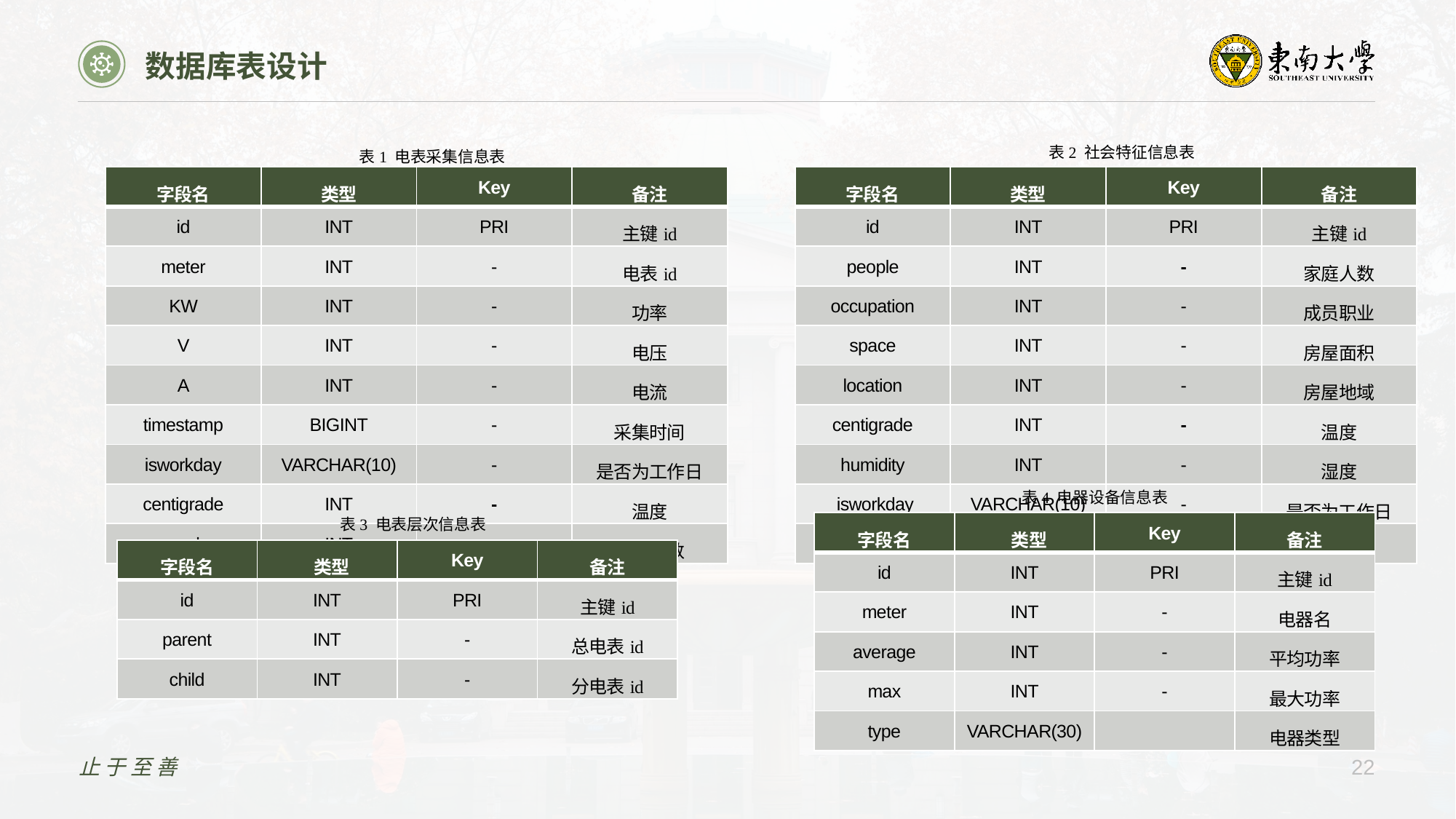

数据库表设计
表2 社会特征信息表
表1 电表采集信息表
| 字段名 | 类型 | Key | 备注 |
| --- | --- | --- | --- |
| id | INT | PRI | 主键id |
| meter | INT | - | 电表id |
| KW | INT | - | 功率 |
| V | INT | - | 电压 |
| A | INT | - | 电流 |
| timestamp | BIGINT | - | 采集时间 |
| isworkday | VARCHAR(10) | - | 是否为工作日 |
| centigrade | INT | - | 温度 |
| people | INT | - | 家庭人数 |
| 字段名 | 类型 | Key | 备注 |
| --- | --- | --- | --- |
| id | INT | PRI | 主键id |
| people | INT | - | 家庭人数 |
| occupation | INT | - | 成员职业 |
| space | INT | - | 房屋面积 |
| location | INT | - | 房屋地域 |
| centigrade | INT | - | 温度 |
| humidity | INT | - | 湿度 |
| isworkday | VARCHAR(10) | - | 是否为工作日 |
| timestamp | BIGINT | - | 采集时间 |

表4 电器设备信息表
表3 电表层次信息表
| 字段名 | 类型 | Key | 备注 |
| --- | --- | --- | --- |
| id | INT | PRI | 主键id |
| meter | INT | - | 电器名 |
| average | INT | - | 平均功率 |
| max | INT | - | 最大功率 |
| type | VARCHAR(30) |  | 电器类型 |
| 字段名 | 类型 | Key | 备注 |
| --- | --- | --- | --- |
| id | INT | PRI | 主键id |
| parent | INT | - | 总电表id |
| child | INT | - | 分电表id |
止于至善
22